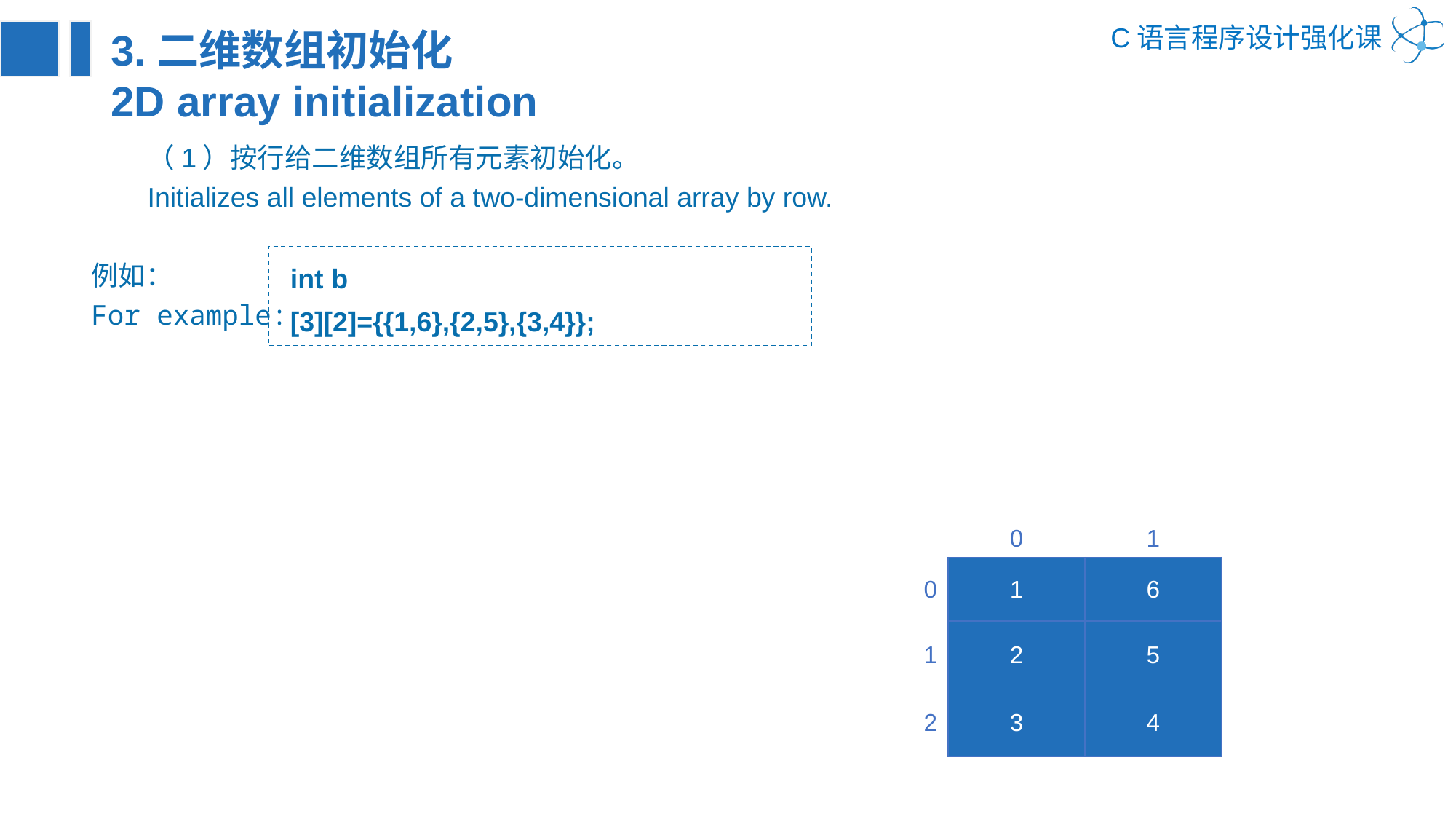

3.二维数组初始化
2D array initialization

（1）按行给二维数组所有元素初始化。
Initializes all elements of a two-dimensional array by row.
例如：
For example:

int b
[3][2]={{1,6},{2,5},{3,4}};
|  | 0 | 1 |
| --- | --- | --- |
| 0 | 1 | 6 |
| 1 | 2 | 5 |
| 2 | 3 | 4 |